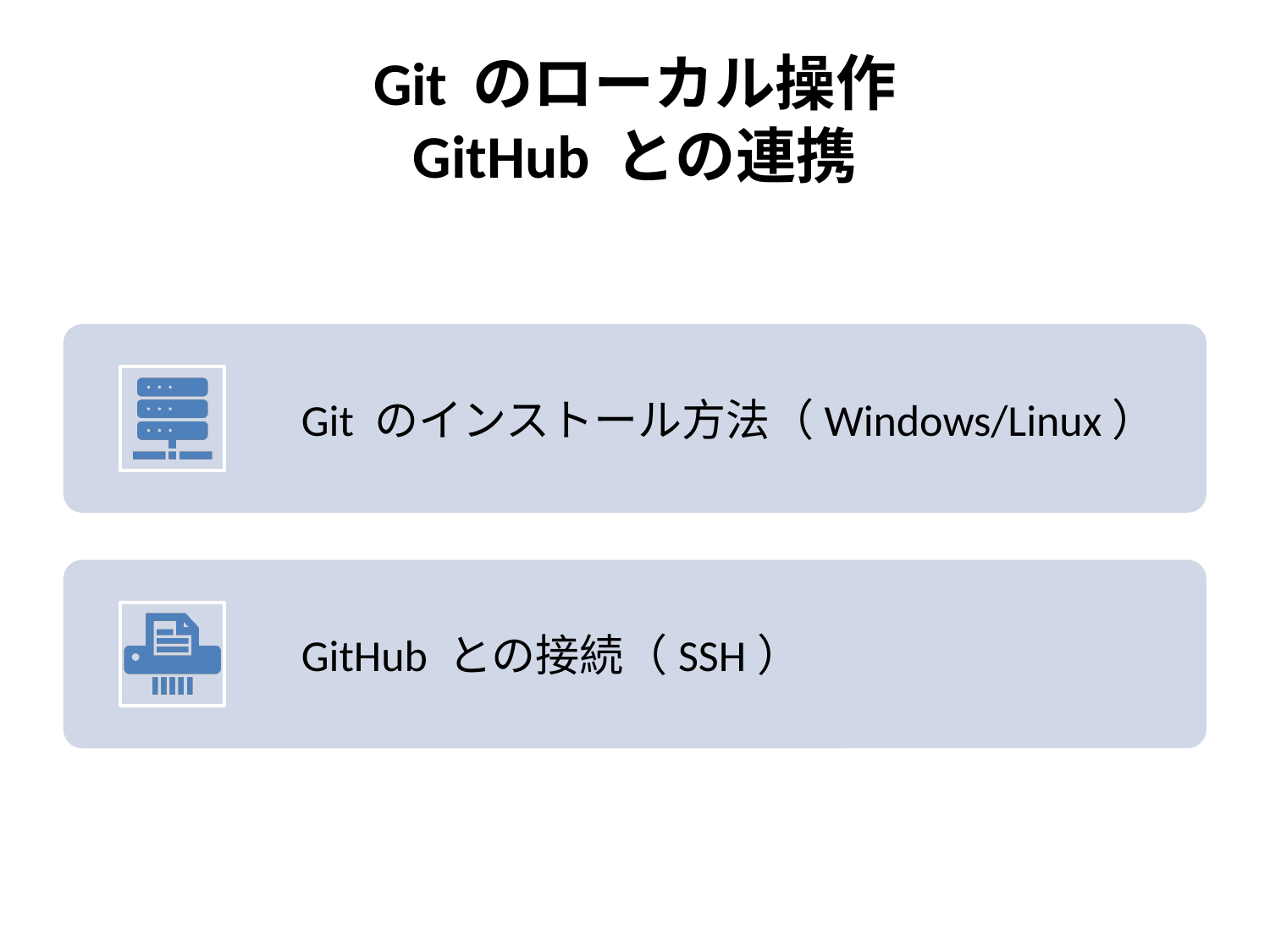

# Git のローカル操作 GitHub との連携
Git のインストール方法（Windows/Linux）
GitHub との接続（SSH）